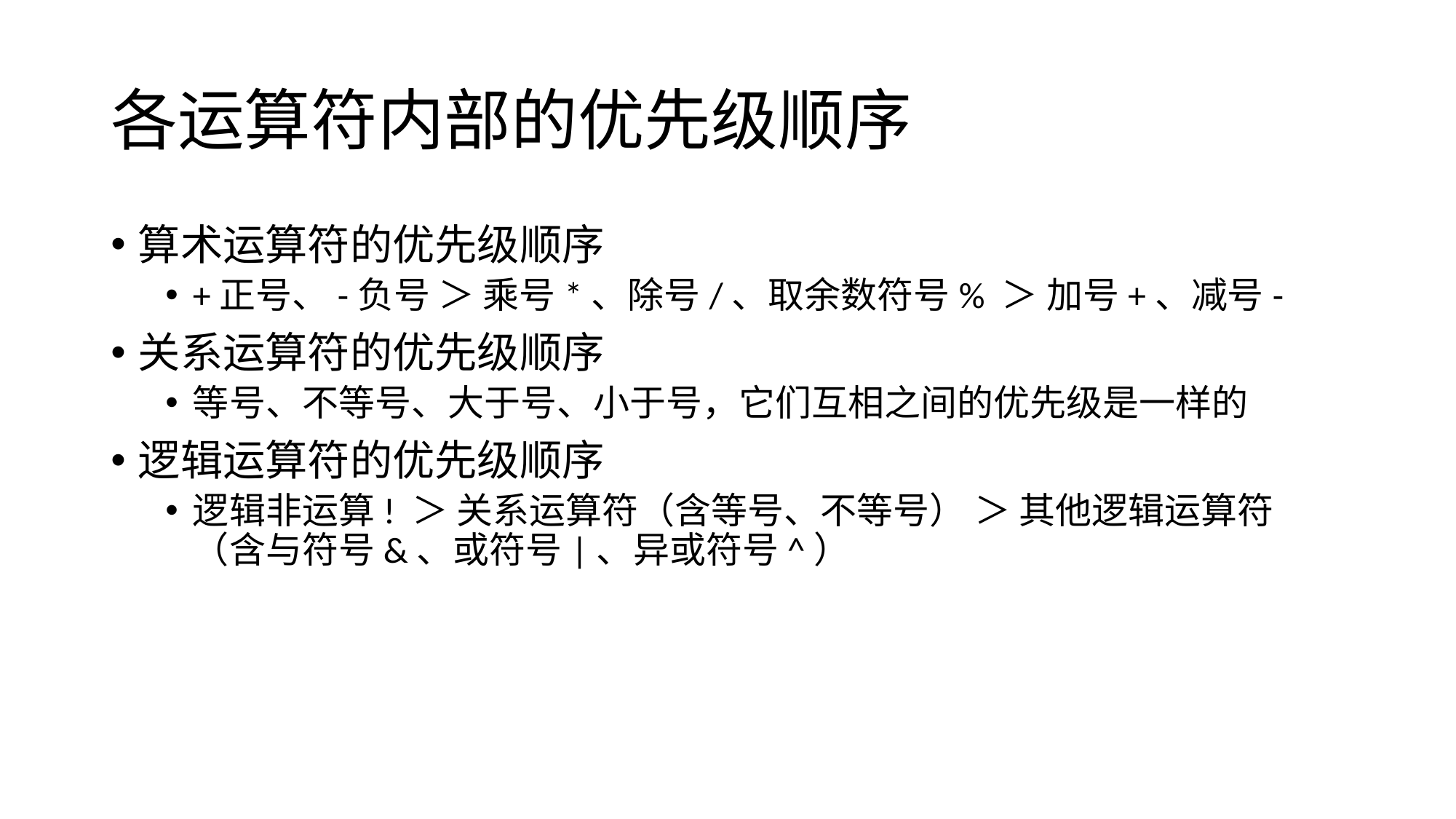

# 各运算符内部的优先级顺序
算术运算符的优先级顺序
+正号、-负号 ＞ 乘号*、除号/、取余数符号% ＞ 加号+、减号-
关系运算符的优先级顺序
等号、不等号、大于号、小于号，它们互相之间的优先级是一样的
逻辑运算符的优先级顺序
逻辑非运算! ＞ 关系运算符（含等号、不等号） ＞ 其他逻辑运算符（含与符号&、或符号|、异或符号^）